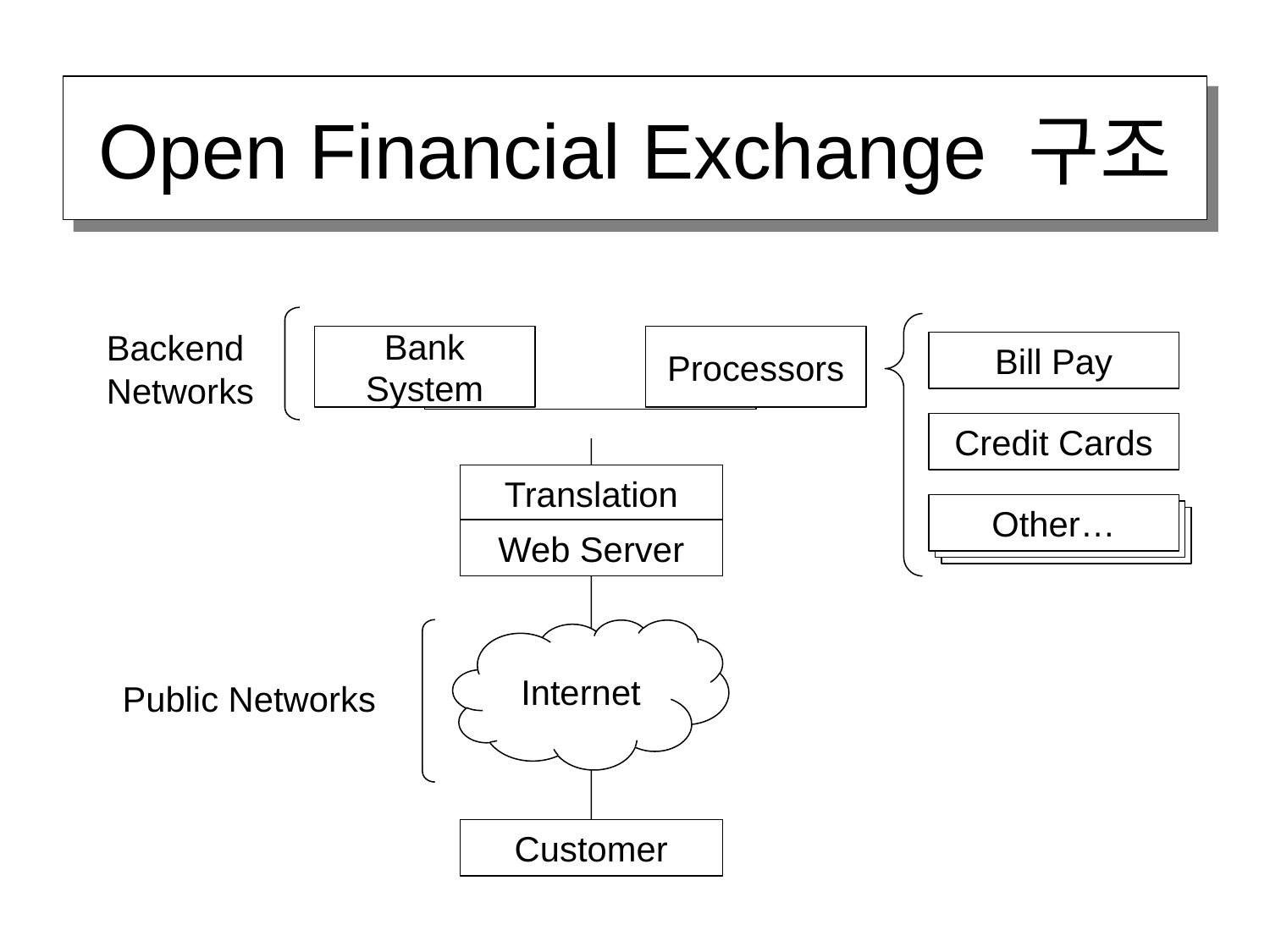

Open Financial Exchange 구조

Backend
Networks
Bank
System
Processors
Bill Pay
Credit Cards
Translation
Other…

Web Server

Internet
Public Networks
Customer